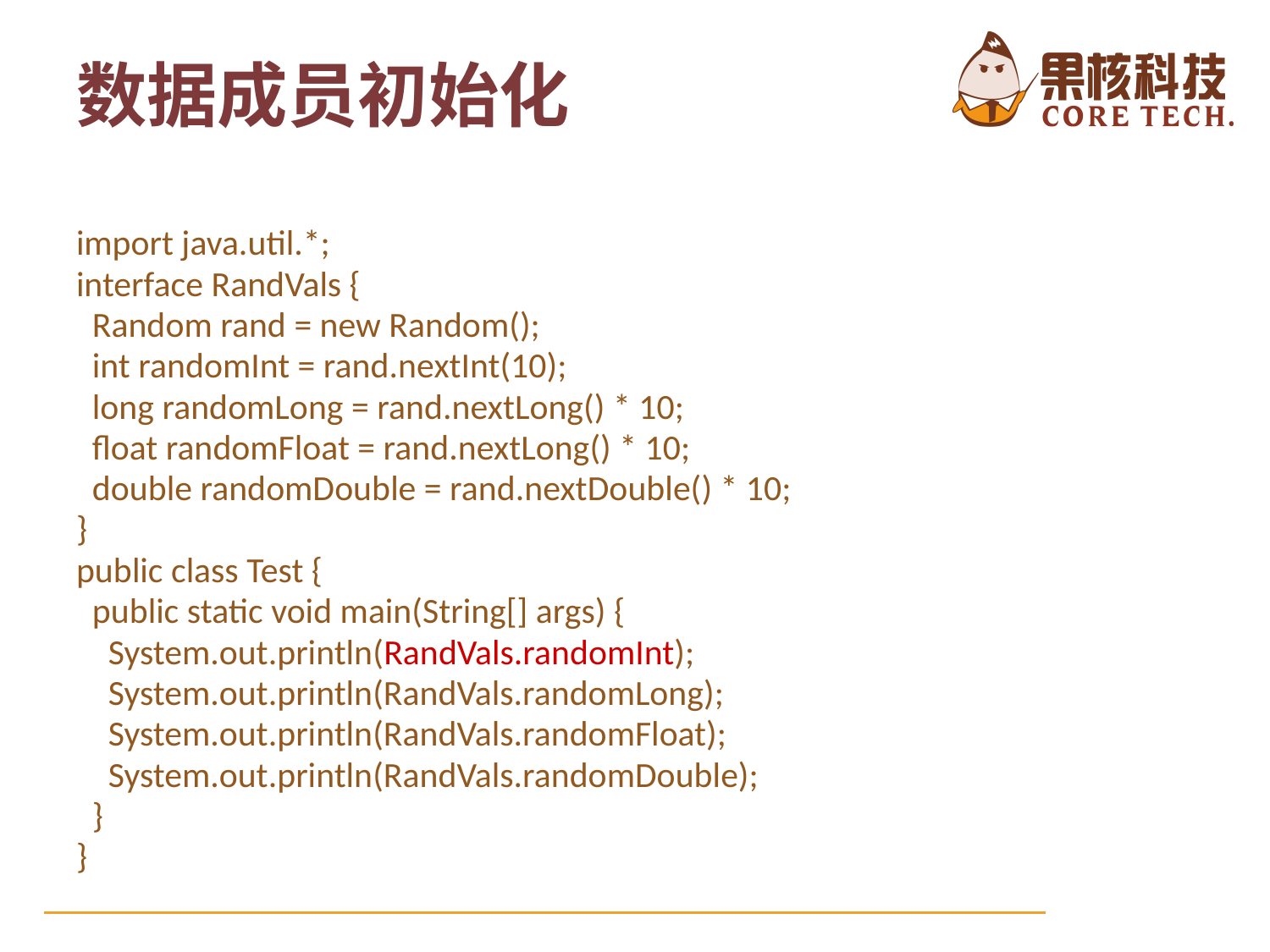

数据成员初始化
import java.util.*;
interface RandVals {
  Random rand = new Random();
  int randomInt = rand.nextInt(10);
  long randomLong = rand.nextLong() * 10;
  float randomFloat = rand.nextLong() * 10;
  double randomDouble = rand.nextDouble() * 10;
}
public class Test {
  public static void main(String[] args) {
    System.out.println(RandVals.randomInt);
    System.out.println(RandVals.randomLong);
    System.out.println(RandVals.randomFloat);
    System.out.println(RandVals.randomDouble);
  }
}